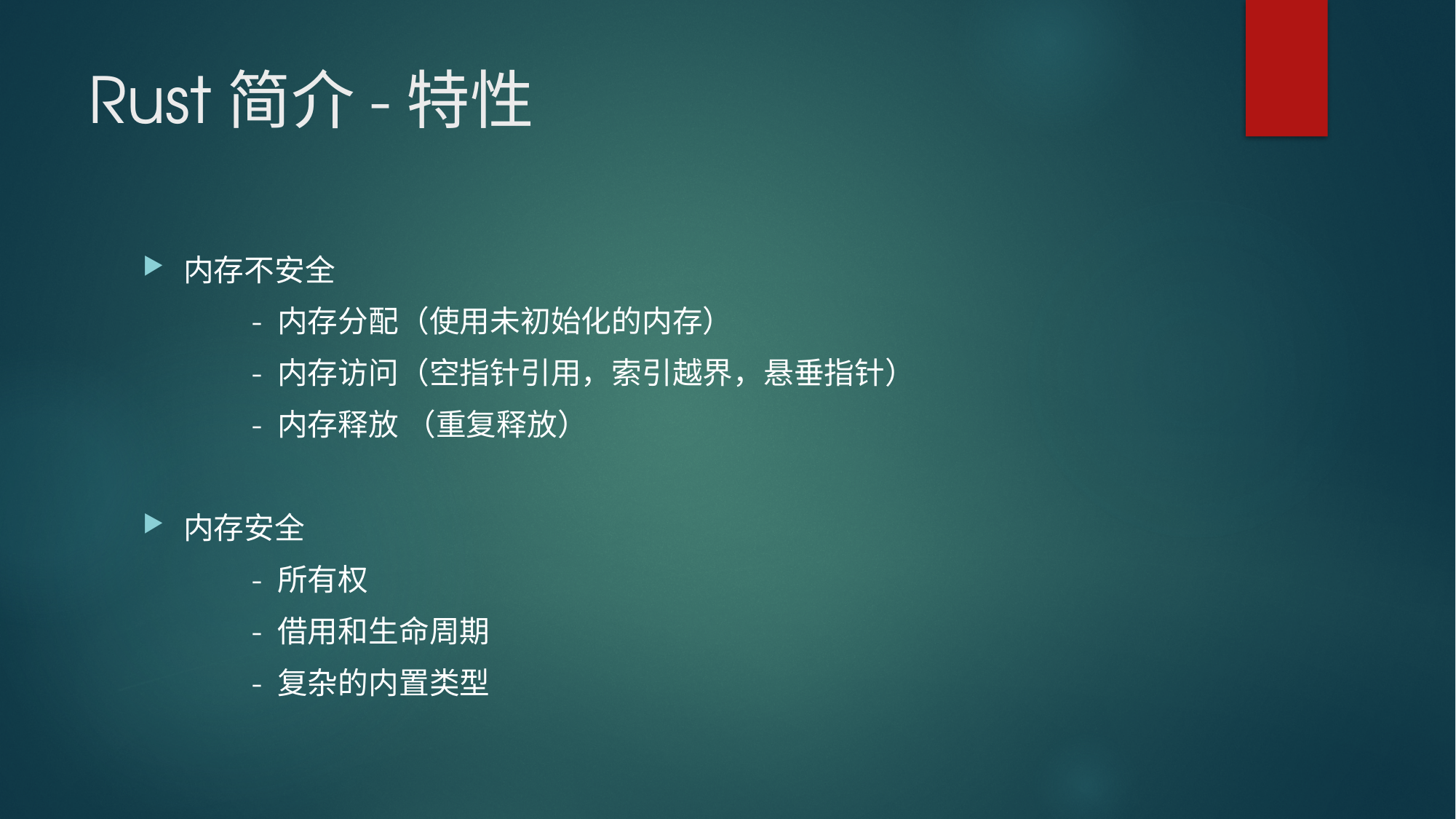

# Rust简介-特性
内存不安全
	- 内存分配（使用未初始化的内存）
	- 内存访问（空指针引用，索引越界，悬垂指针）
	- 内存释放 （重复释放）

内存安全
	- 所有权
	- 借用和生命周期
	- 复杂的内置类型